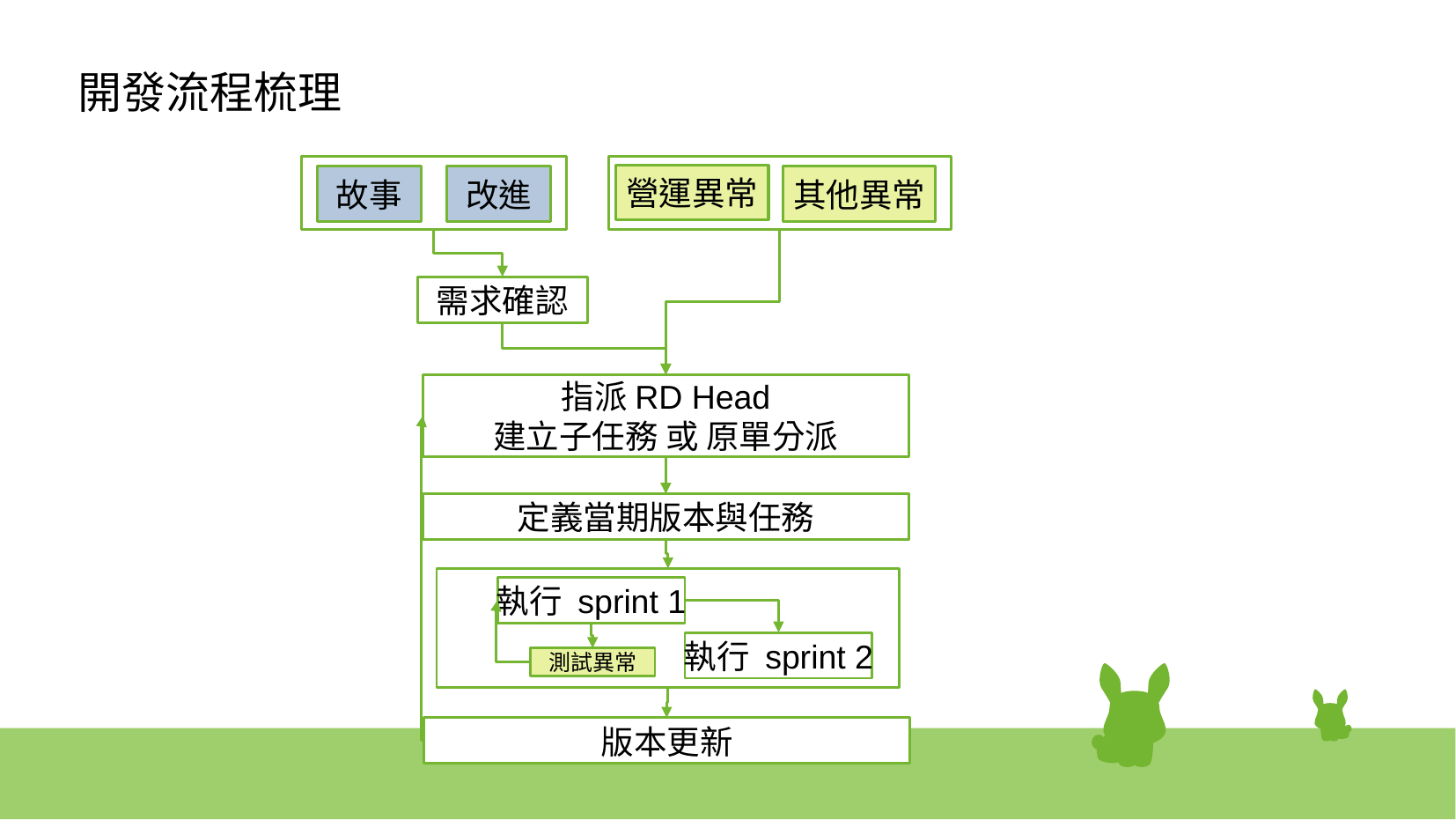

# 開發流程梳理

營運異常
營運異常
故事
改進
其他異常
需求確認
指派RD Head
建立子任務 或 原單分派
定義版本任務
定義版本任務
定義當期版本與任務

執行 sprint 1
執行 sprint 2
測試異常
版本更新